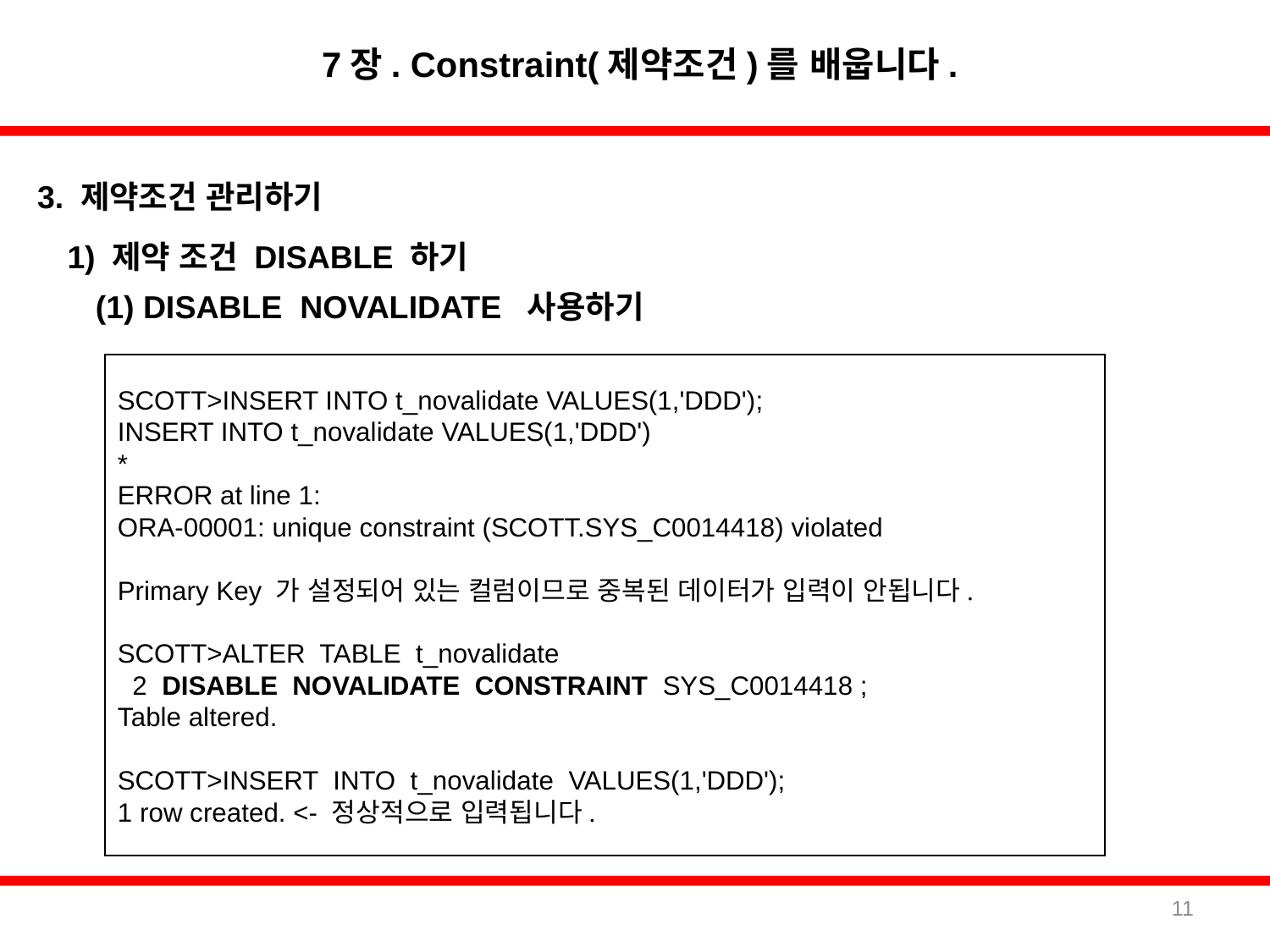

7장. Constraint(제약조건)를 배웁니다.

3. 제약조건 관리하기
1) 제약 조건 DISABLE 하기
(1) DISABLE  NOVALIDATE  사용하기
SCOTT>INSERT INTO t_novalidate VALUES(1,'DDD');
INSERT INTO t_novalidate VALUES(1,'DDD')
*
ERROR at line 1:
ORA-00001: unique constraint (SCOTT.SYS_C0014418) violated

Primary Key 가 설정되어 있는 컬럼이므로 중복된 데이터가 입력이 안됩니다.

SCOTT>ALTER  TABLE  t_novalidate
  2  DISABLE  NOVALIDATE  CONSTRAINT  SYS_C0014418 ;
Table altered.

SCOTT>INSERT  INTO  t_novalidate  VALUES(1,'DDD');
1 row created. <- 정상적으로 입력됩니다.

11